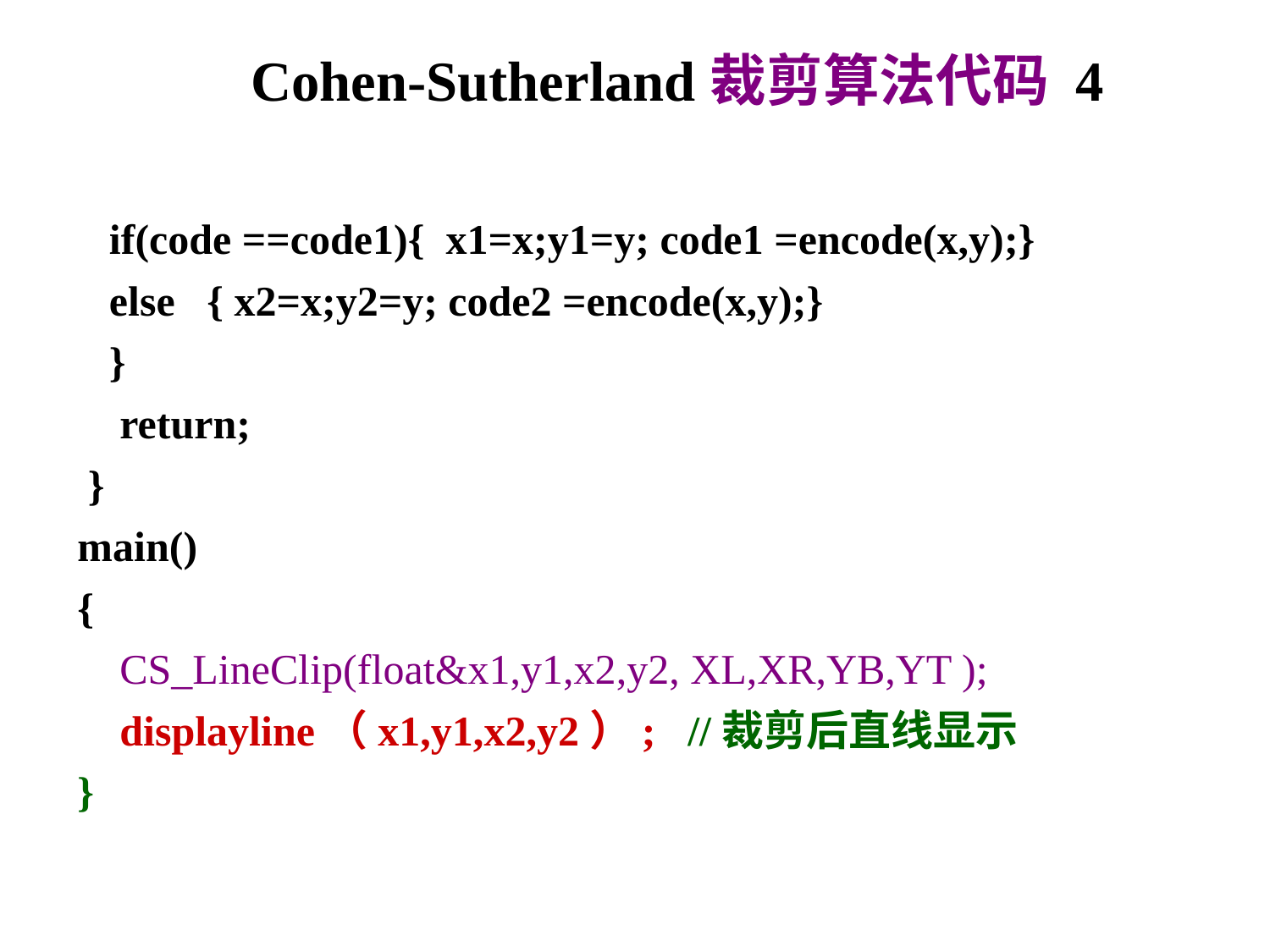

Cohen-Sutherland裁剪算法代码 4
   if(code ==code1){  x1=x;y1=y; code1 =encode(x,y);}
   else   { x2=x;y2=y; code2 =encode(x,y);}
   }
    return;
 }
main()
{
    CS_LineClip(float&x1,y1,x2,y2, XL,XR,YB,YT );
    displayline（x1,y1,x2,y2）;   //裁剪后直线显示
}